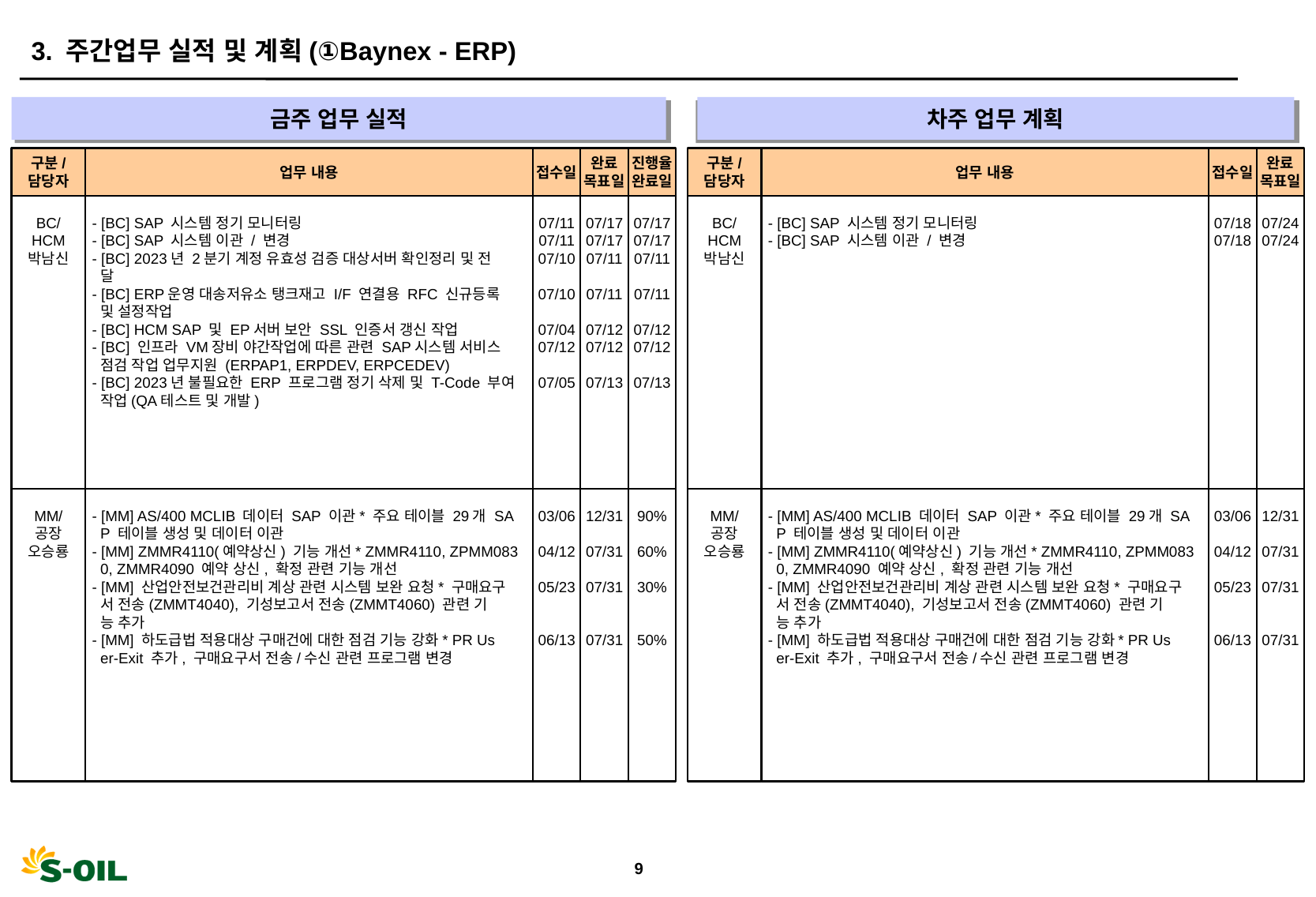

3. 주간업무 실적 및 계획(①Baynex - ERP)
금주 업무 실적
차주 업무 계획
" "
" "
구분/
담당자
업무 내용
접수일
완료
목표일
진행율
완료일
구분/
담당자
업무 내용
접수일
완료
목표일
BC/
HCM
박남신

- [BC] SAP 시스템 정기 모니터링
- [BC] SAP 시스템 이관 / 변경
- [BC] 2023년 2분기 계정 유효성 검증 대상서버 확인정리 및 전
  달
- [BC] ERP운영 대송저유소 탱크재고 I/F 연결용 RFC 신규등록
  및 설정작업
- [BC] HCM SAP 및 EP서버 보안 SSL 인증서 갱신 작업
- [BC] 인프라 VM장비 야간작업에 따른 관련 SAP시스템 서비스
  점검 작업 업무지원 (ERPAP1, ERPDEV, ERPCEDEV)
- [BC] 2023년 불필요한 ERP 프로그램 정기 삭제 및 T-Code 부여
  작업(QA테스트 및 개발)
07/11
07/11
07/10
07/10
07/04
07/12
07/05
07/17
07/17
07/11
07/11
07/12
07/12
07/13
07/17
07/17
07/11
07/11
07/12
07/12
07/13
BC/
HCM
박남신

- [BC] SAP 시스템 정기 모니터링
- [BC] SAP 시스템 이관 / 변경
07/18
07/18
07/24
07/24
MM/
공장
오승룡

- [MM] AS/400 MCLIB 데이터 SAP 이관* 주요 테이블 29개 SA
  P 테이블 생성 및 데이터 이관
- [MM] ZMMR4110(예약상신) 기능 개선* ZMMR4110, ZPMM083
  0, ZMMR4090 예약 상신, 확정 관련 기능 개선
- [MM] 산업안전보건관리비 계상 관련 시스템 보완 요청* 구매요구
  서 전송(ZMMT4040), 기성보고서 전송(ZMMT4060) 관련 기
  능 추가
- [MM] 하도급법 적용대상 구매건에 대한 점검 기능 강화* PR Us
  er-Exit 추가, 구매요구서 전송/수신 관련 프로그램 변경
03/06
04/12
05/23
06/13
12/31
07/31
07/31
07/31
90%
60%
30%
50%
MM/
공장
오승룡

- [MM] AS/400 MCLIB 데이터 SAP 이관* 주요 테이블 29개 SA
  P 테이블 생성 및 데이터 이관
- [MM] ZMMR4110(예약상신) 기능 개선* ZMMR4110, ZPMM083
  0, ZMMR4090 예약 상신, 확정 관련 기능 개선
- [MM] 산업안전보건관리비 계상 관련 시스템 보완 요청* 구매요구
  서 전송(ZMMT4040), 기성보고서 전송(ZMMT4060) 관련 기
  능 추가
- [MM] 하도급법 적용대상 구매건에 대한 점검 기능 강화* PR Us
  er-Exit 추가, 구매요구서 전송/수신 관련 프로그램 변경
03/06
04/12
05/23
06/13
12/31
07/31
07/31
07/31